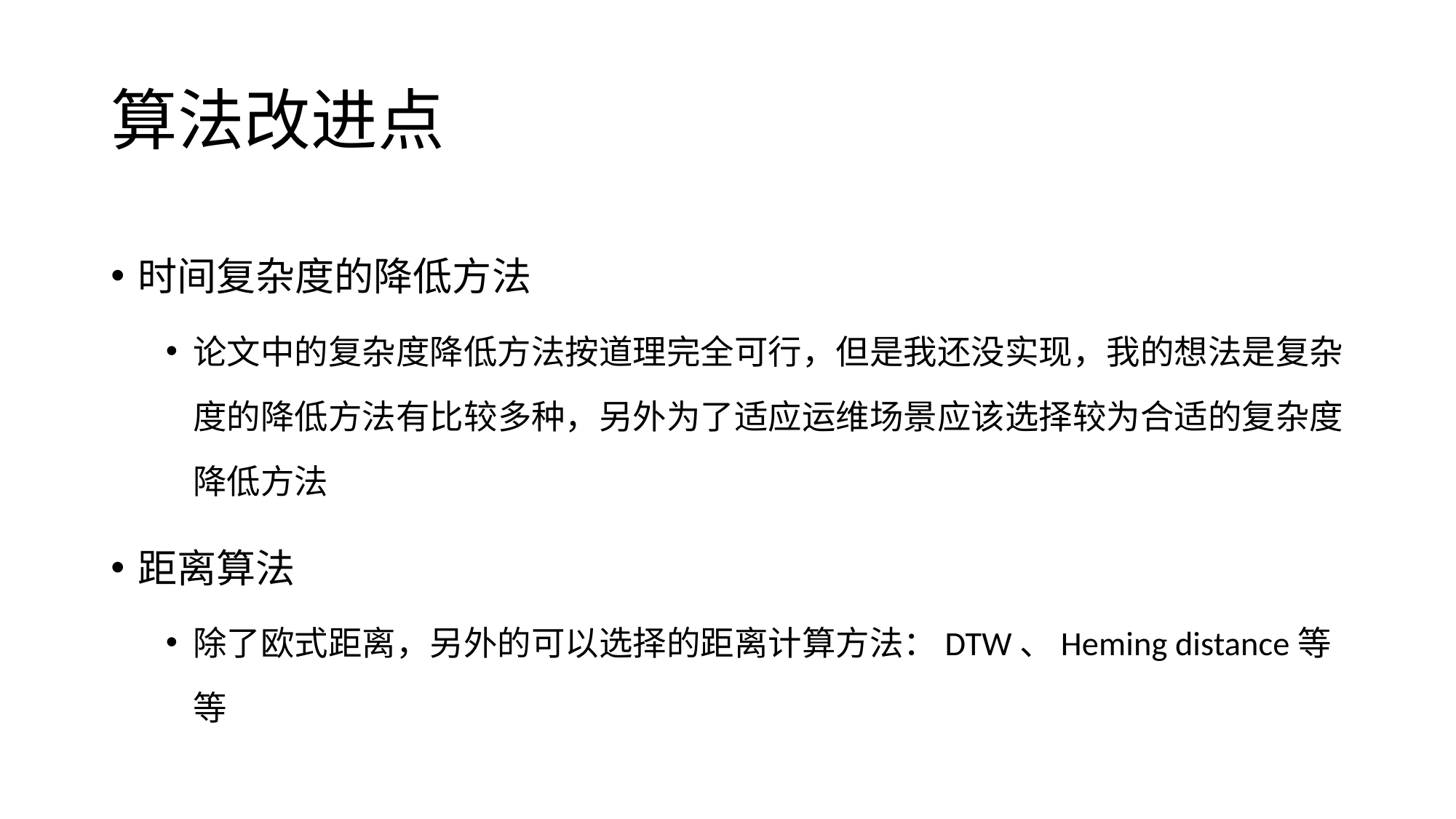

# 算法改进点
时间复杂度的降低方法
论文中的复杂度降低方法按道理完全可行，但是我还没实现，我的想法是复杂度的降低方法有比较多种，另外为了适应运维场景应该选择较为合适的复杂度降低方法
距离算法
除了欧式距离，另外的可以选择的距离计算方法：DTW、Heming distance等等